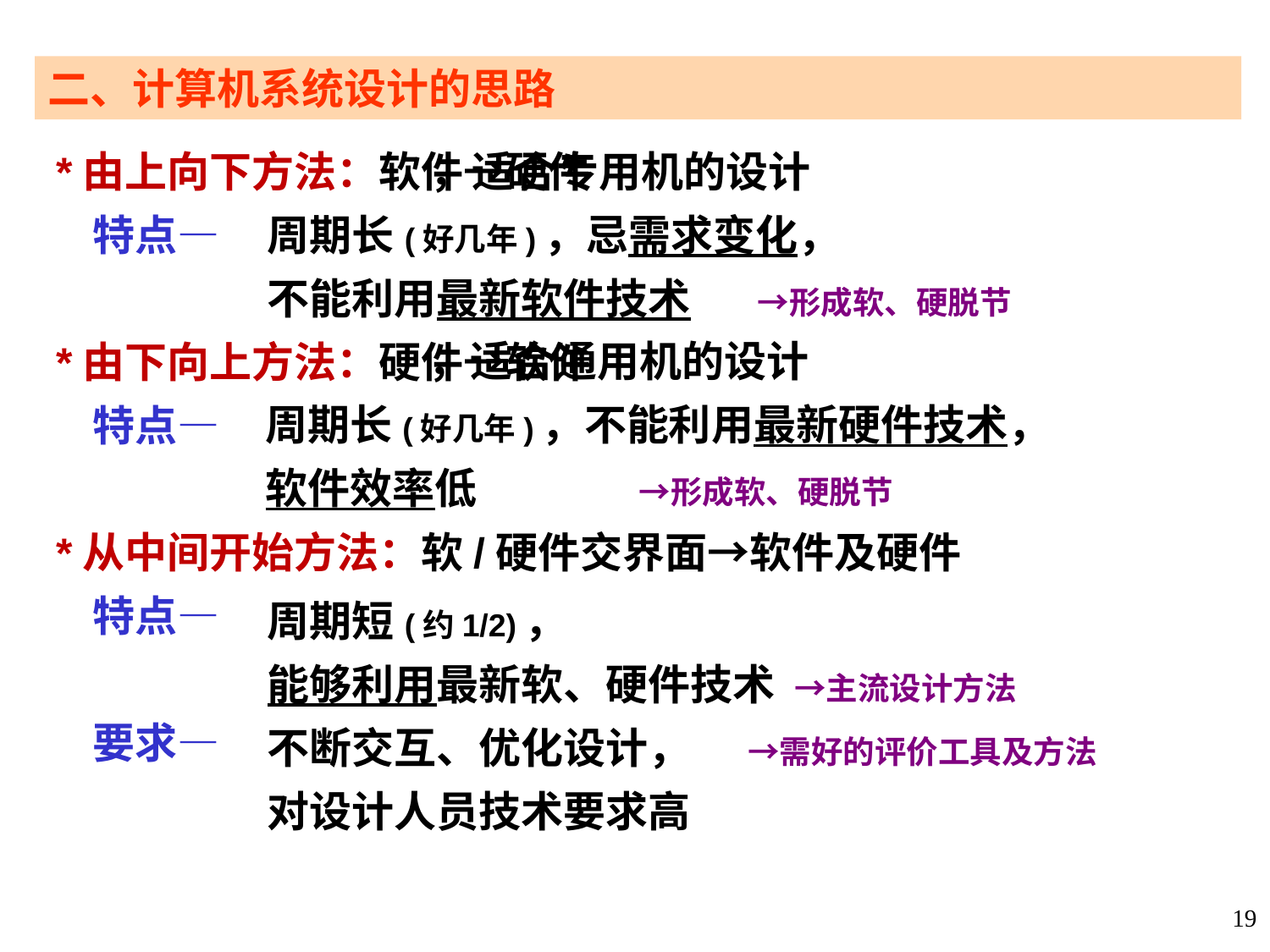

二、计算机系统设计的思路
 *由上向下方法：软件→硬件
    特点—

 *由下向上方法：硬件→软件
    特点—

 *从中间开始方法：软/硬件交界面→软件及硬件
    特点—

    要求—
                ，适合专用机的设计
周期长(好几年)，忌需求变化，
不能利用最新软件技术       →形成软、硬脱节
                ，适合通用机的设计
周期长(好几年)，不能利用最新硬件技术，
软件效率低                 →形成软、硬脱节
周期短(约1/2)，
能够利用最新软、硬件技术  →主流设计方法
不断交互、优化设计，      →需好的评价工具及方法
对设计人员技术要求高

19